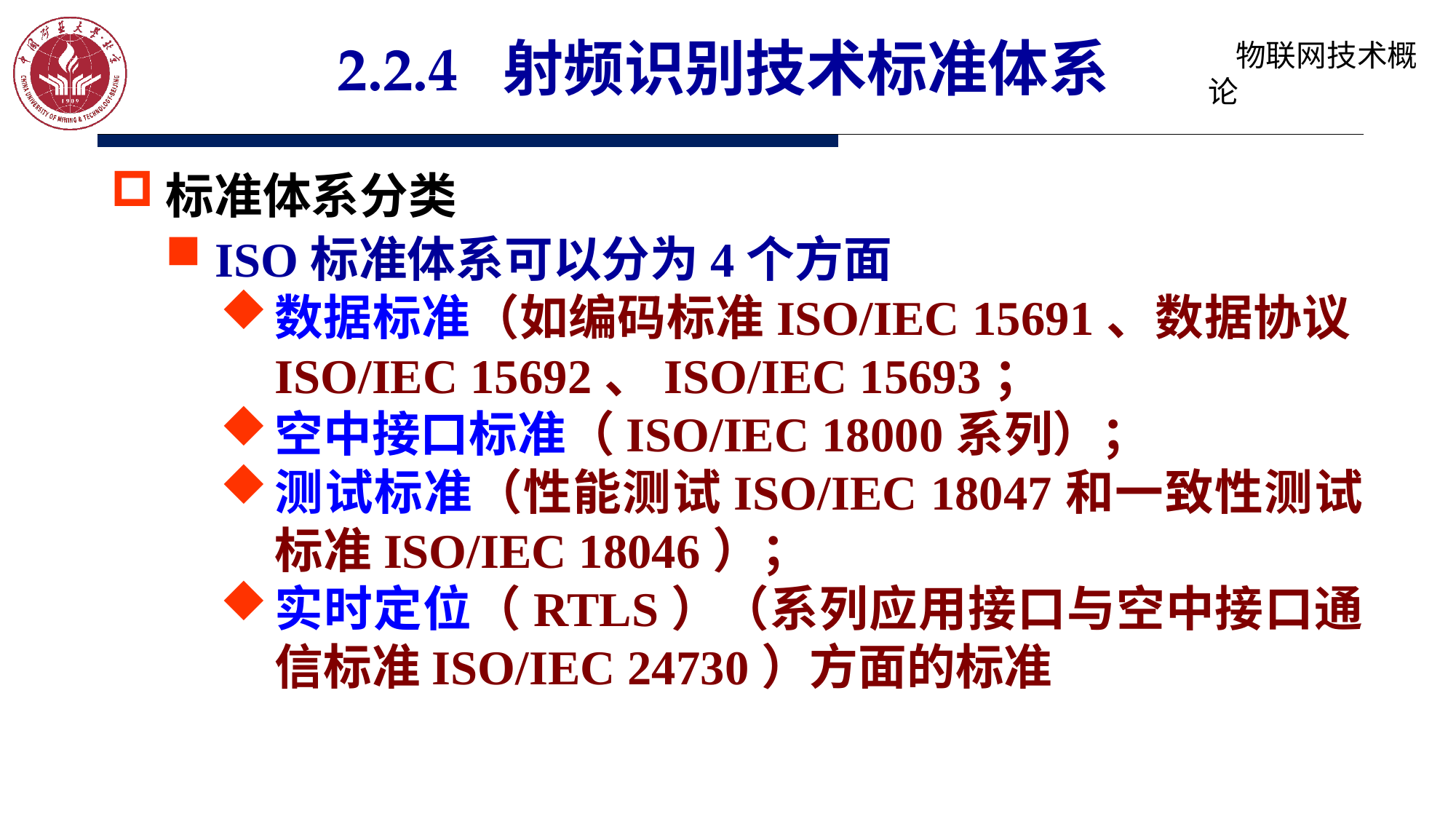

# 2.2.4  射频识别技术标准体系
标准体系分类
 ISO标准体系可以分为4个方面
数据标准（如编码标准ISO/IEC 15691、数据协议ISO/IEC 15692、ISO/IEC 15693；
空中接口标准（ISO/IEC 18000系列）；
测试标准（性能测试ISO/IEC 18047和一致性测试标准ISO/IEC 18046）；
实时定位（RTLS）（系列应用接口与空中接口通信标准ISO/IEC 24730）方面的标准